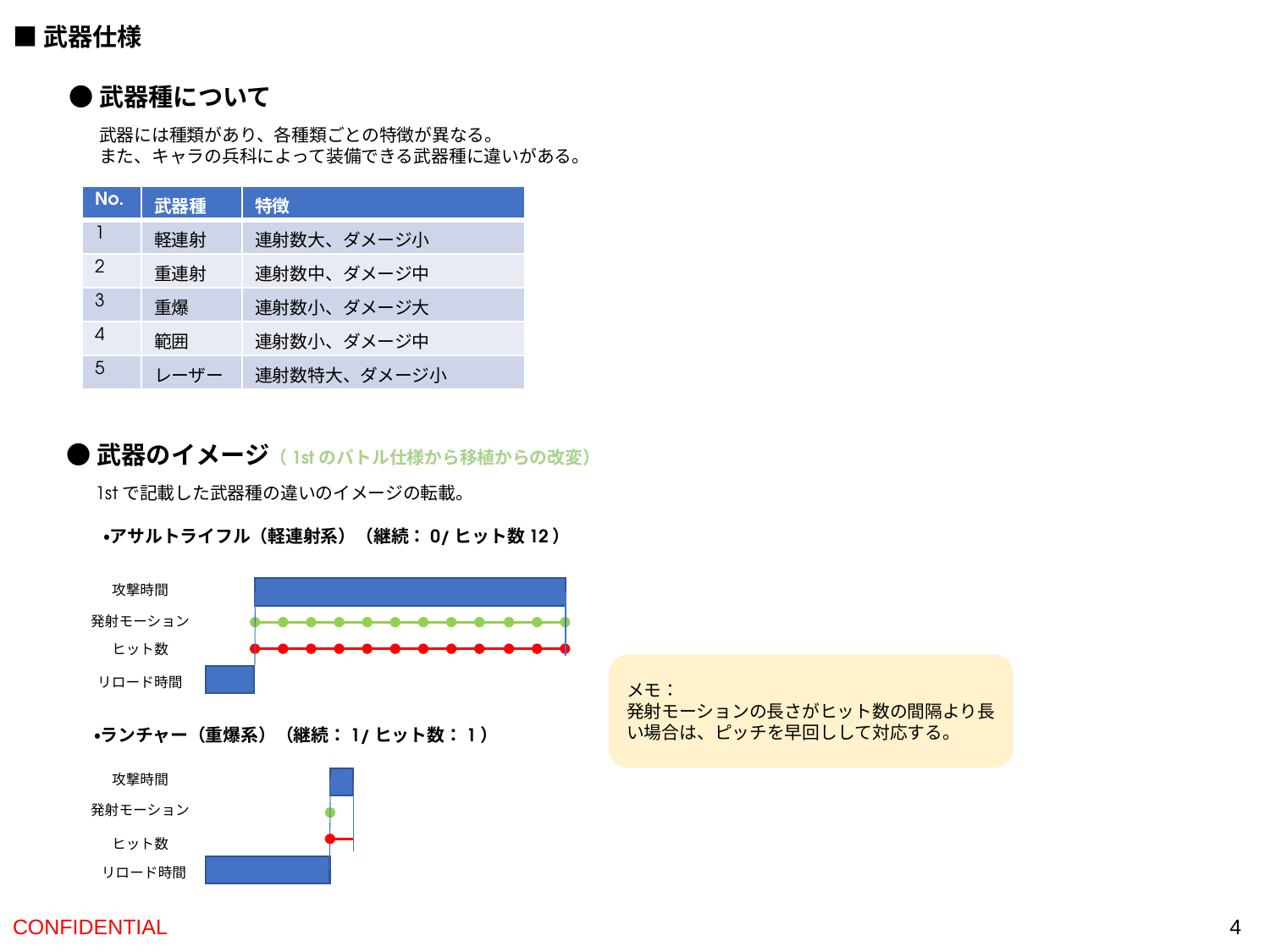

■武器仕様
●武器種について
武器には種類があり、各種類ごとの特徴が異なる。
また、キャラの兵科によって装備できる武器種に違いがある。
| No. | 武器種 | 特徴 |
| --- | --- | --- |
| 1 | 軽連射 | 連射数大、ダメージ小 |
| 2 | 重連射 | 連射数中、ダメージ中 |
| 3 | 重爆 | 連射数小、ダメージ大 |
| 4 | 範囲 | 連射数小、ダメージ中 |
| 5 | レーザー | 連射数特大、ダメージ小 |
●武器のイメージ（1stのバトル仕様から移植からの改変）
1stで記載した武器種の違いのイメージの転載。
・アサルトライフル（軽連射系）（継続：0/ヒット数12）
攻撃時間

発射モーション
ヒット数
リロード時間
メモ：
発射モーションの長さがヒット数の間隔より長い場合は、ピッチを早回しして対応する。
・ランチャー（重爆系）（継続：1/ヒット数：1）
攻撃時間

発射モーション
ヒット数

リロード時間
4
CONFIDENTIAL